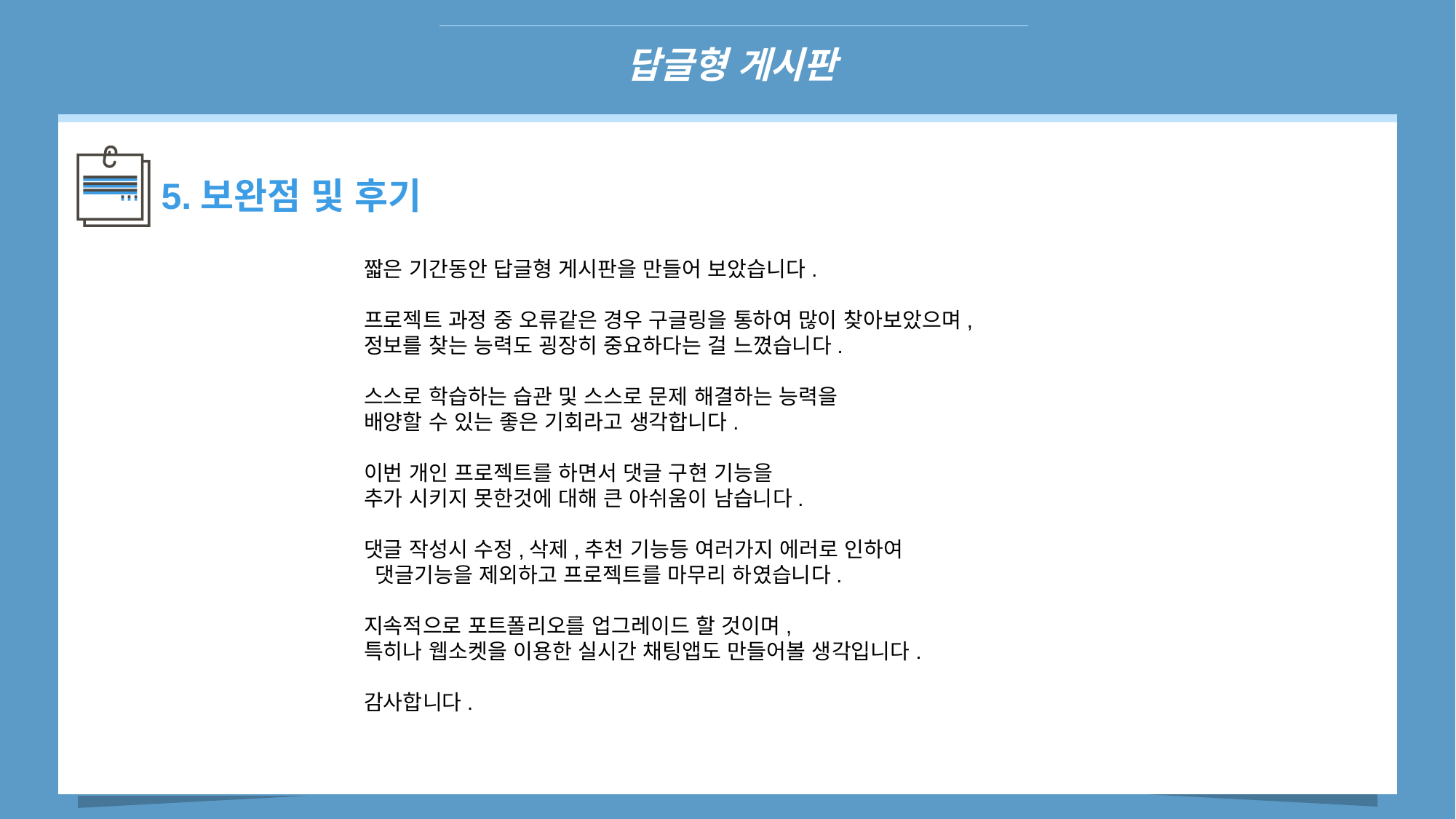

답글형 게시판

5.보완점 및 후기
짧은 기간동안 답글형 게시판을 만들어 보았습니다.

프로젝트 과정 중 오류같은 경우 구글링을 통하여 많이 찾아보았으며,
정보를 찾는 능력도 굉장히 중요하다는 걸 느꼈습니다.

스스로 학습하는 습관 및 스스로 문제 해결하는 능력을
배양할 수 있는 좋은 기회라고 생각합니다.

이번 개인 프로젝트를 하면서 댓글 구현 기능을
추가 시키지 못한것에 대해 큰 아쉬움이 남습니다.

댓글 작성시 수정,삭제,추천 기능등 여러가지 에러로 인하여
 댓글기능을 제외하고 프로젝트를 마무리 하였습니다.

지속적으로 포트폴리오를 업그레이드 할 것이며,
특히나 웹소켓을 이용한 실시간 채팅앱도 만들어볼 생각입니다.

감사합니다.